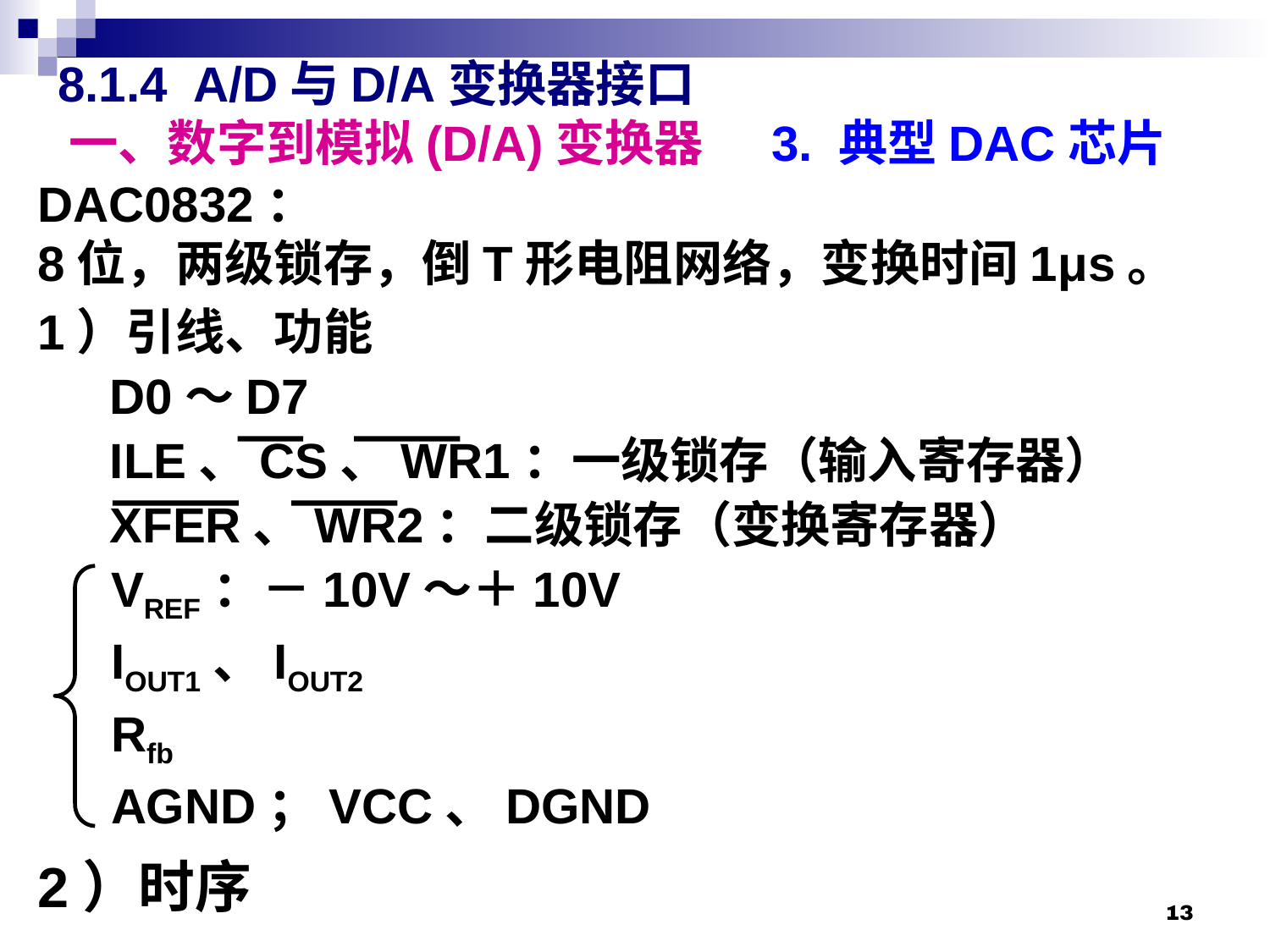

# 8.1.4  A/D与D/A变换器接口 一、数字到模拟(D/A)变换器     3. 典型DAC芯片
DAC0832：
8位，两级锁存，倒T形电阻网络，变换时间1μs。
1）引线、功能
D0～D7
ILE、CS、WR1：一级锁存（输入寄存器）
XFER、WR2：二级锁存（变换寄存器）
	VREF：－10V～＋10V
	IOUT1、IOUT2
	Rfb
	AGND；VCC、DGND
2）时序

13